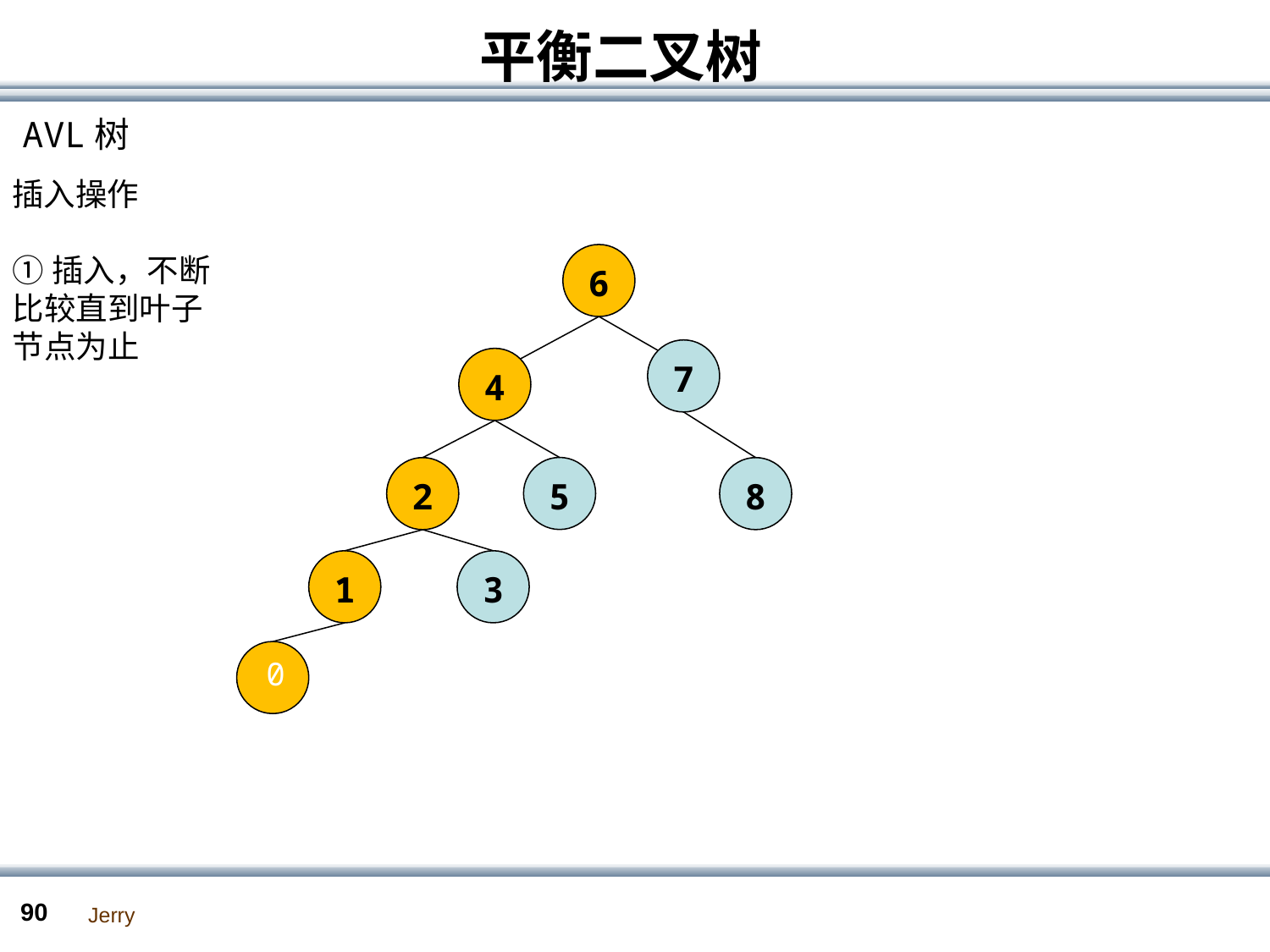

# 平衡二叉树
AVL树
插入操作
①插入，不断比较直到叶子节点为止
6
7
4
5
2
8
1
3

0